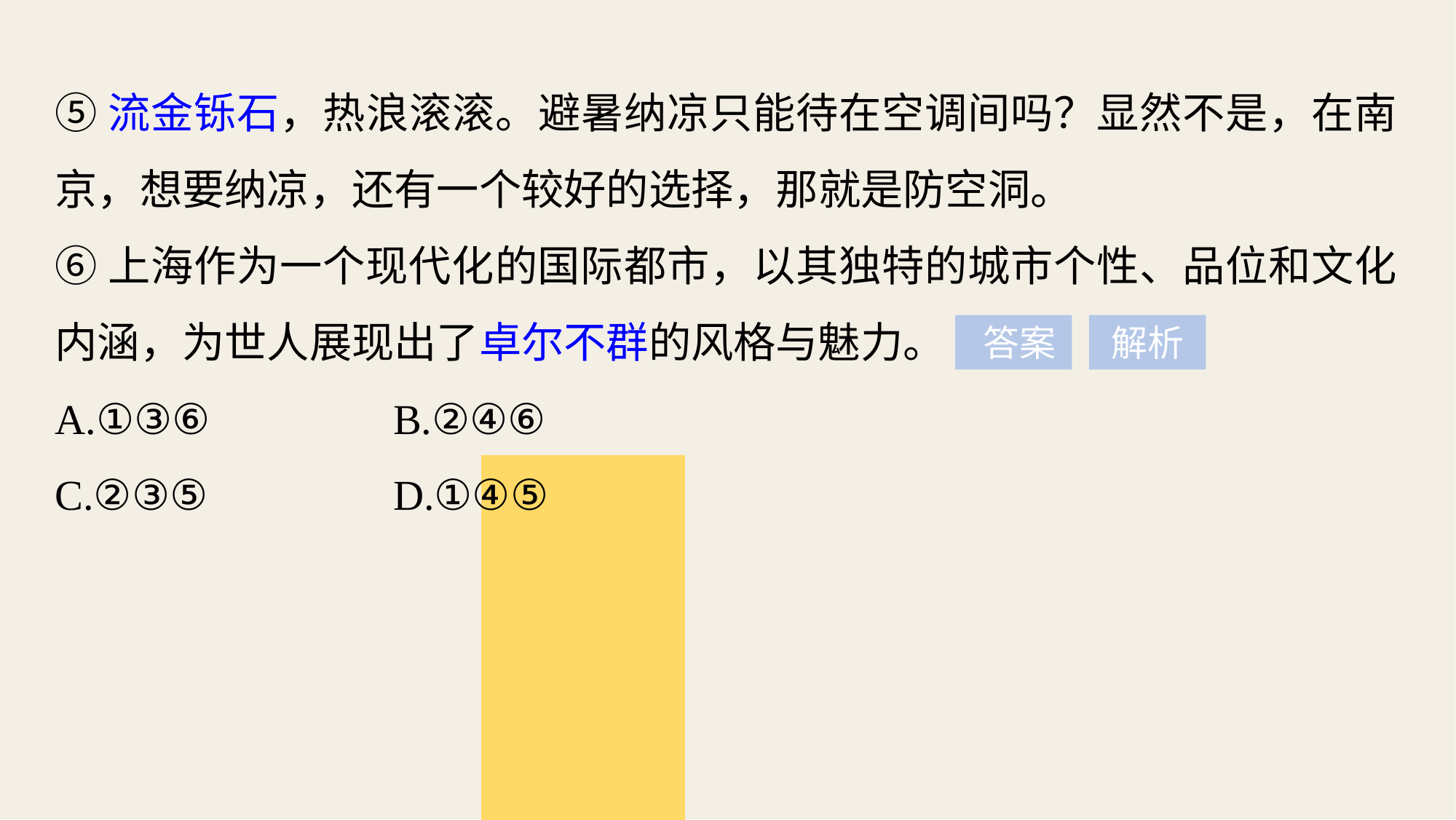

⑤流金铄石，热浪滚滚。避暑纳凉只能待在空调间吗？显然不是，在南京，想要纳凉，还有一个较好的选择，那就是防空洞。
⑥上海作为一个现代化的国际都市，以其独特的城市个性、品位和文化内涵，为世人展现出了卓尔不群的风格与魅力。
A.①③⑥ 		 B.②④⑥
C.②③⑤ 		 D.①④⑤
 答案
解析